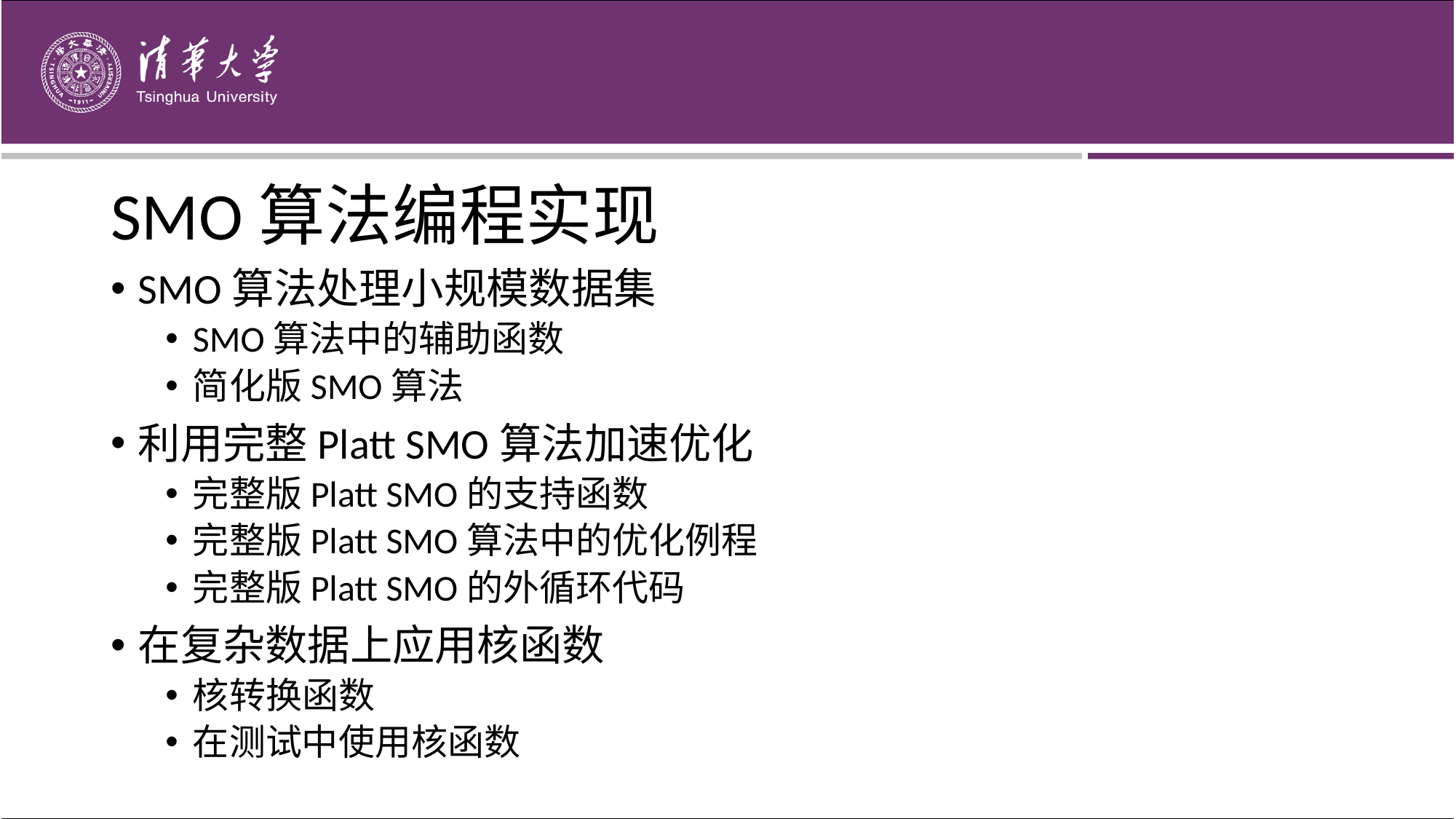

SMO算法编程实现
SMO算法处理小规模数据集
SMO算法中的辅助函数
简化版SMO算法
利用完整Platt SMO算法加速优化
完整版Platt SMO的支持函数
完整版Platt SMO算法中的优化例程
完整版Platt SMO的外循环代码
在复杂数据上应用核函数
核转换函数
在测试中使用核函数